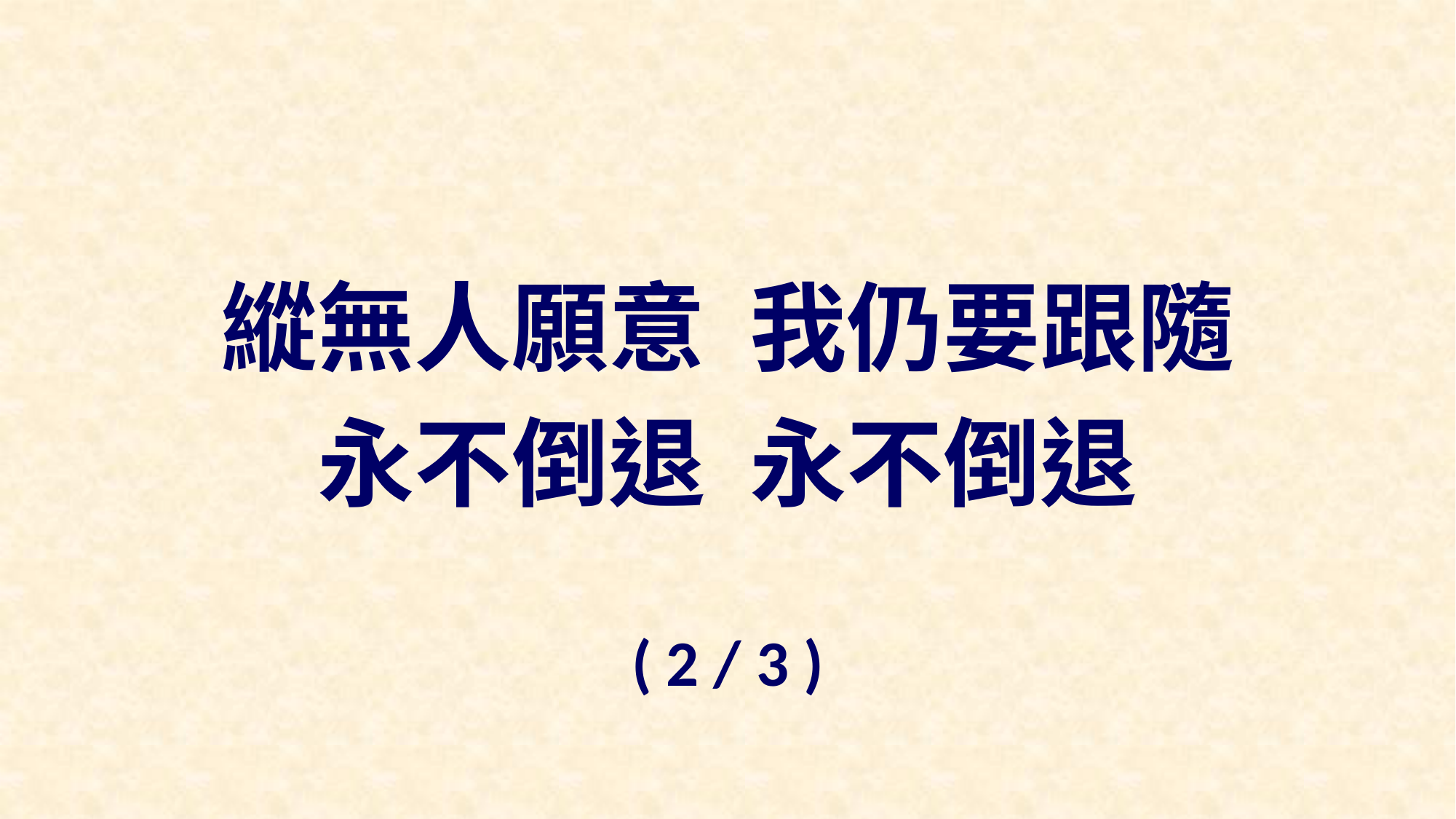

縱無人願意  我仍要跟隨
永不倒退  永不倒退
( 2 / 3 )